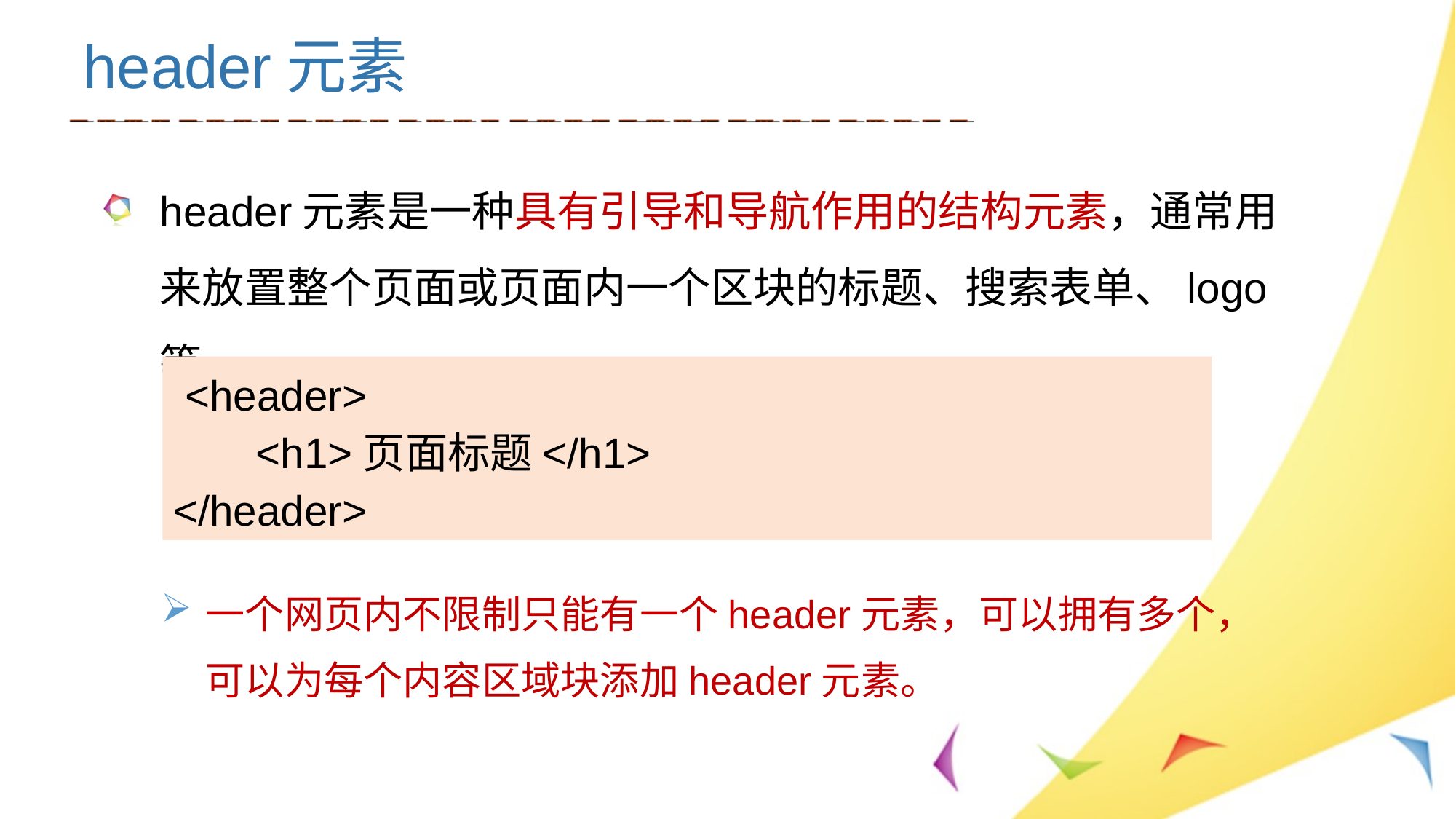

header元素
header元素是一种具有引导和导航作用的结构元素，通常用来放置整个页面或页面内一个区块的标题、搜索表单、logo等。

 <header>
       <h1>页面标题</h1>
</header>
一个网页内不限制只能有一个header元素，可以拥有多个，可以为每个内容区域块添加header元素。